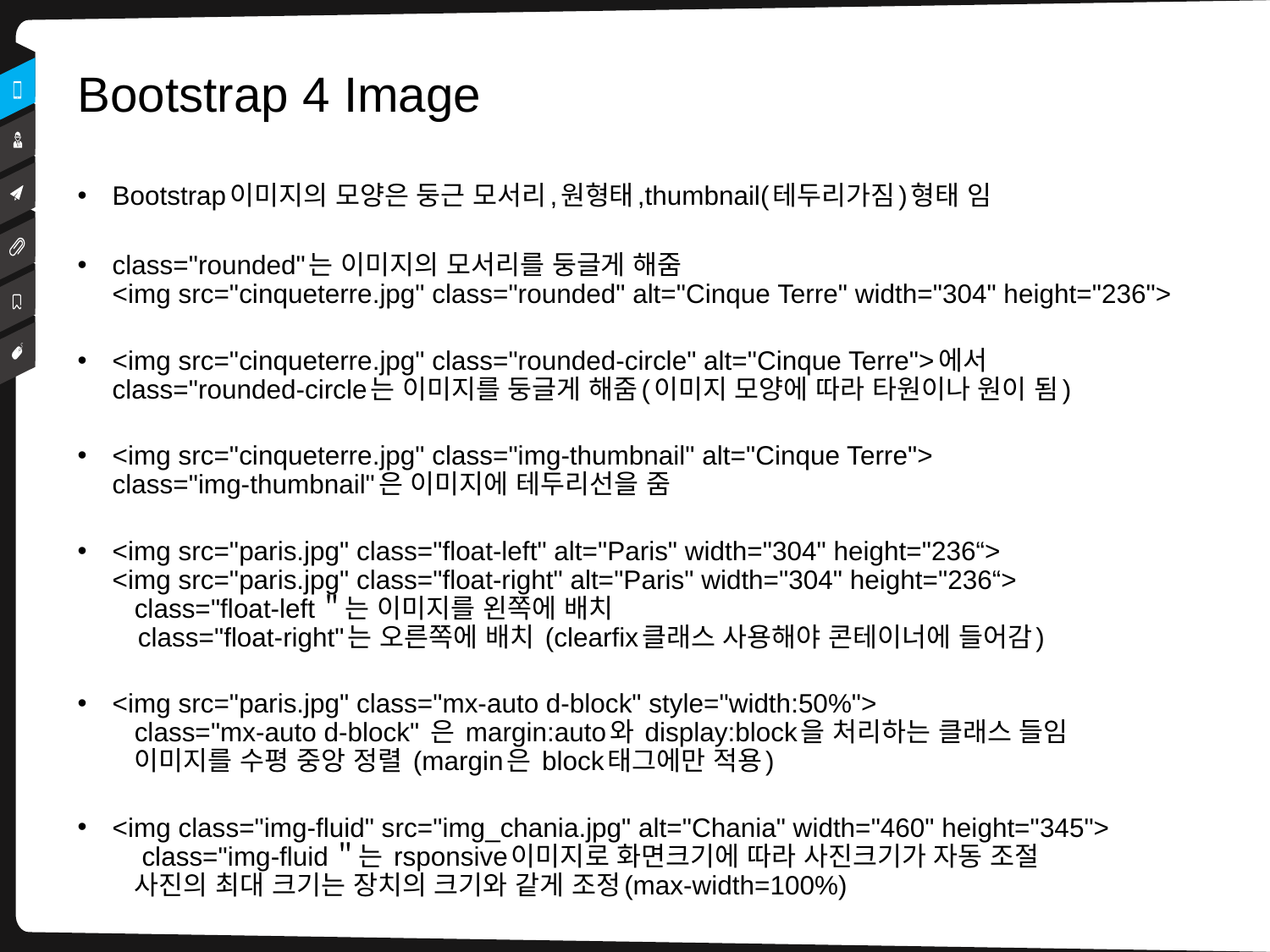

# Bootstrap 4 Image
Bootstrap이미지의 모양은 둥근 모서리,원형태,thumbnail(테두리가짐)형태 임
class="rounded"는 이미지의 모서리를 둥글게 해줌
<img src="cinqueterre.jpg" class="rounded" alt="Cinque Terre" width="304" height="236">
<img src="cinqueterre.jpg" class="rounded-circle" alt="Cinque Terre">에서
class="rounded-circle는 이미지를 둥글게 해줌(이미지 모양에 따라 타원이나 원이 됨)
<img src="cinqueterre.jpg" class="img-thumbnail" alt="Cinque Terre">
class="img-thumbnail"은 이미지에 테두리선을 줌
<img src="paris.jpg" class="float-left" alt="Paris" width="304" height="236“>
<img src="paris.jpg" class="float-right" alt="Paris" width="304" height="236“>
   class="float-left＂는 이미지를 왼쪽에 배치
   class="float-right"는 오른쪽에 배치 (clearfix클래스 사용해야 콘테이너에 들어감)
<img src="paris.jpg" class="mx-auto d-block" style="width:50%">
   class="mx-auto d-block" 은 margin:auto와 display:block을 처리하는 클래스 들임
   이미지를 수평 중앙 정렬 (margin은 block태그에만 적용)
<img class="img-fluid" src="img_chania.jpg" alt="Chania" width="460" height="345">
    class="img-fluid＂는 rsponsive이미지로 화면크기에 따라 사진크기가 자동 조절
   사진의 최대 크기는 장치의 크기와 같게 조정(max-width=100%)